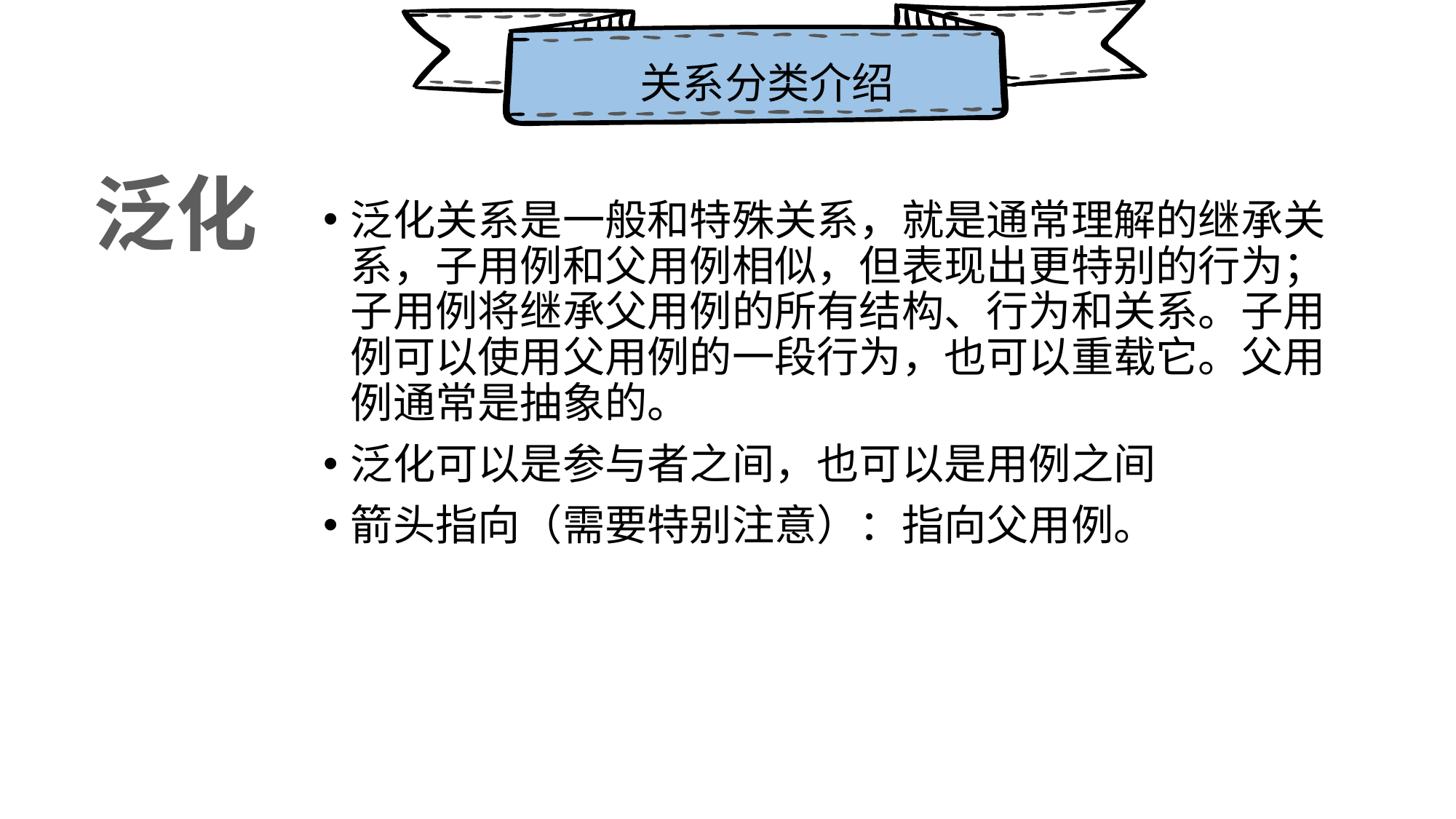

关系分类介绍
泛化
泛化关系是一般和特殊关系，就是通常理解的继承关系，子用例和父用例相似，但表现出更特别的行为；子用例将继承父用例的所有结构、行为和关系。子用例可以使用父用例的一段行为，也可以重载它。父用例通常是抽象的。
泛化可以是参与者之间，也可以是用例之间
箭头指向（需要特别注意）：指向父用例。